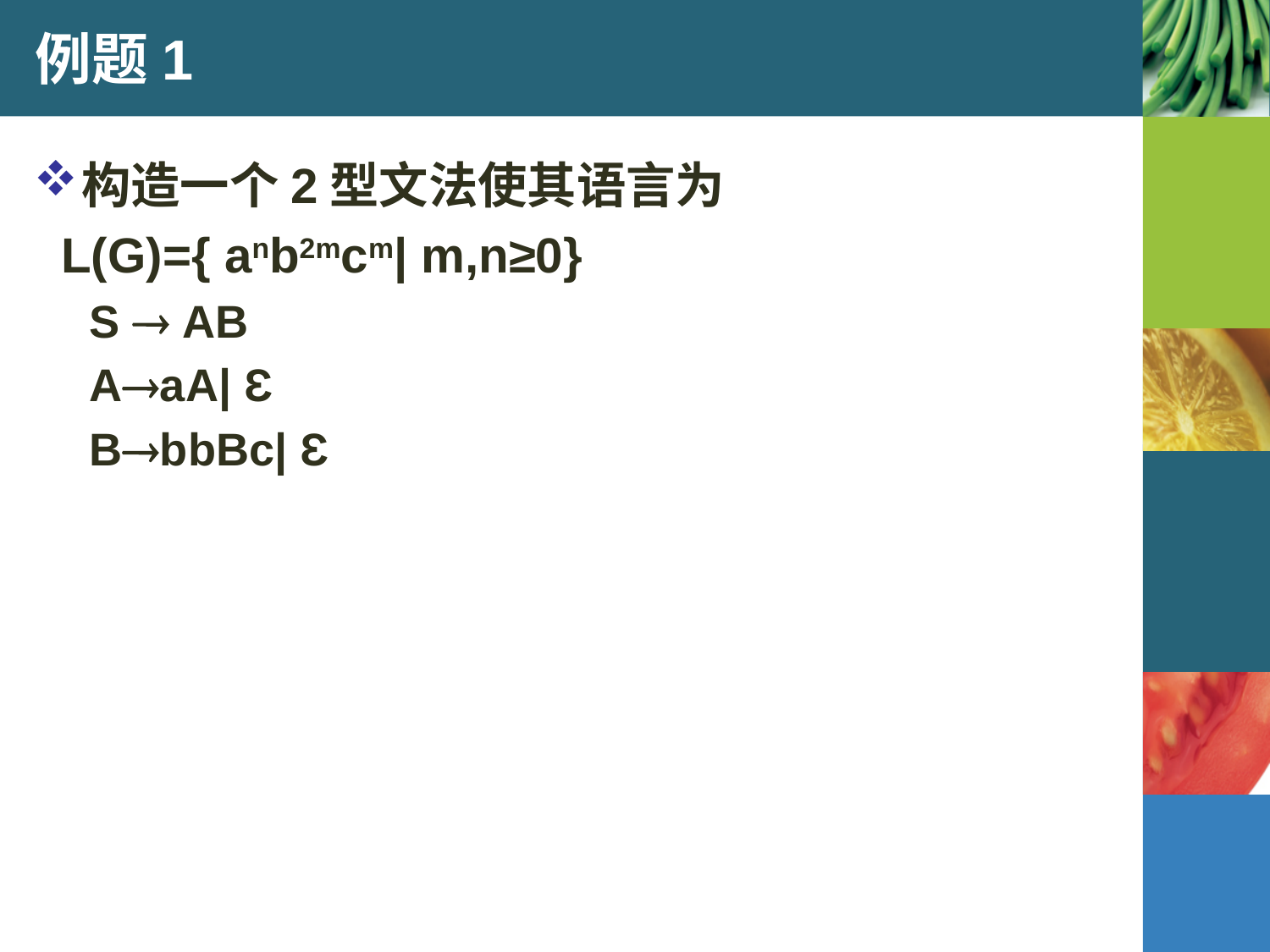

# 例题1
构造一个2型文法使其语言为
  L(G)={ anb2mcm| m,n≥0}
S → AB
A→aA| Ɛ
B→bbBc| Ɛ